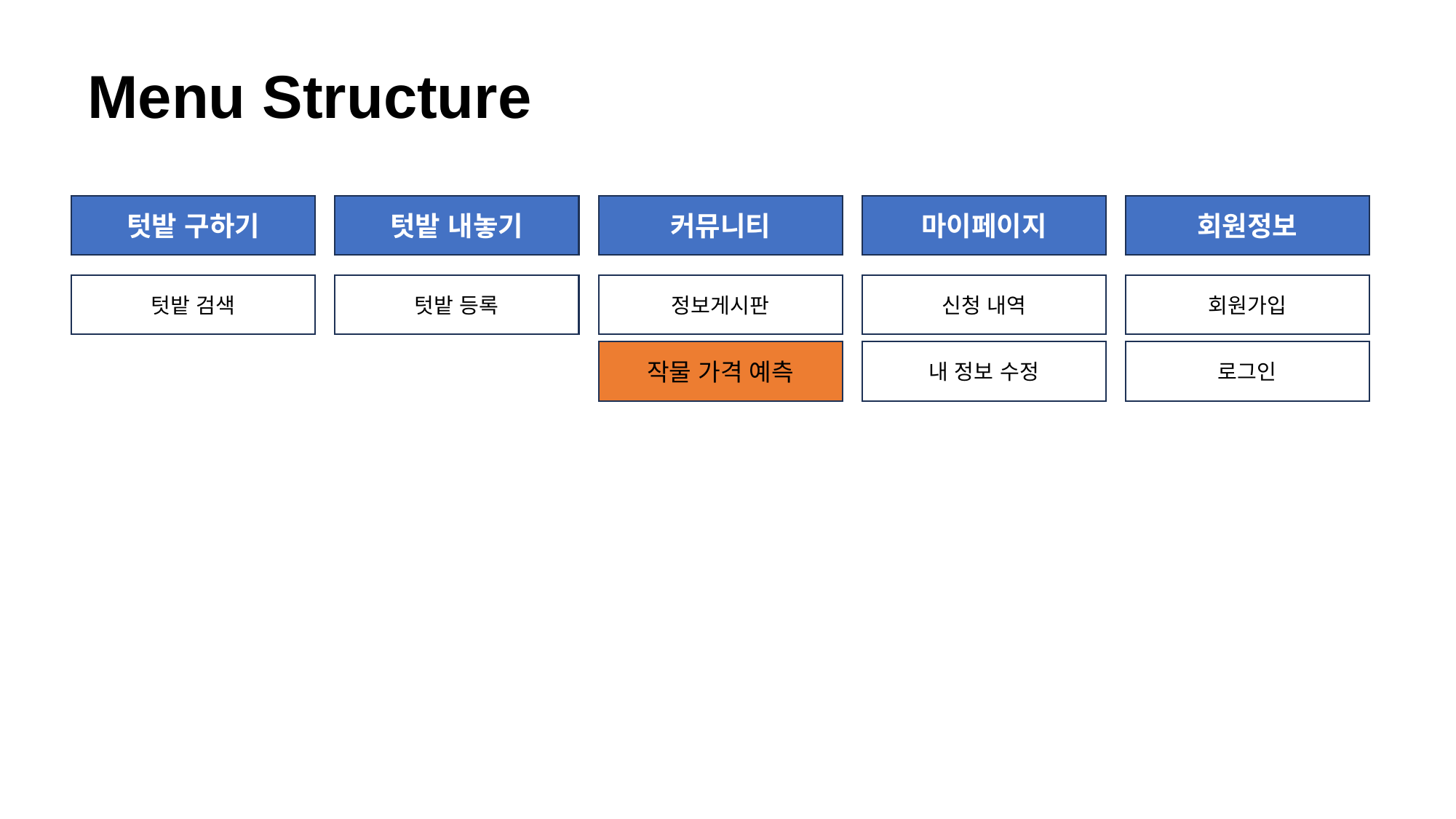

Menu Structure
텃밭 구하기
텃밭 내놓기
커뮤니티
마이페이지
회원정보
텃밭 검색
텃밭 등록
정보게시판
신청 내역
회원가입
작물 가격 예측
내 정보 수정
로그인